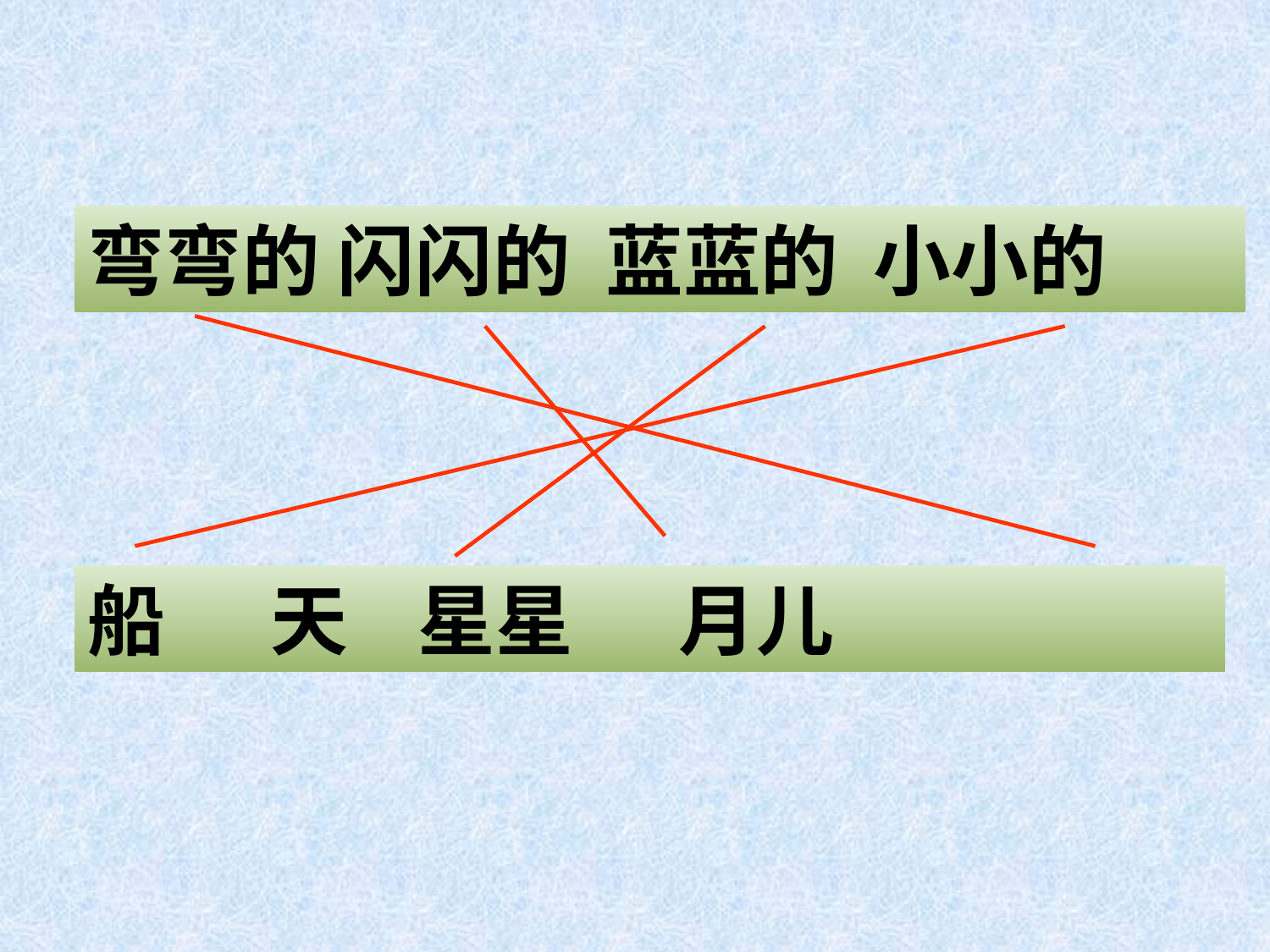

弯弯的 闪闪的  蓝蓝的  小小的

船      天    星星      月儿